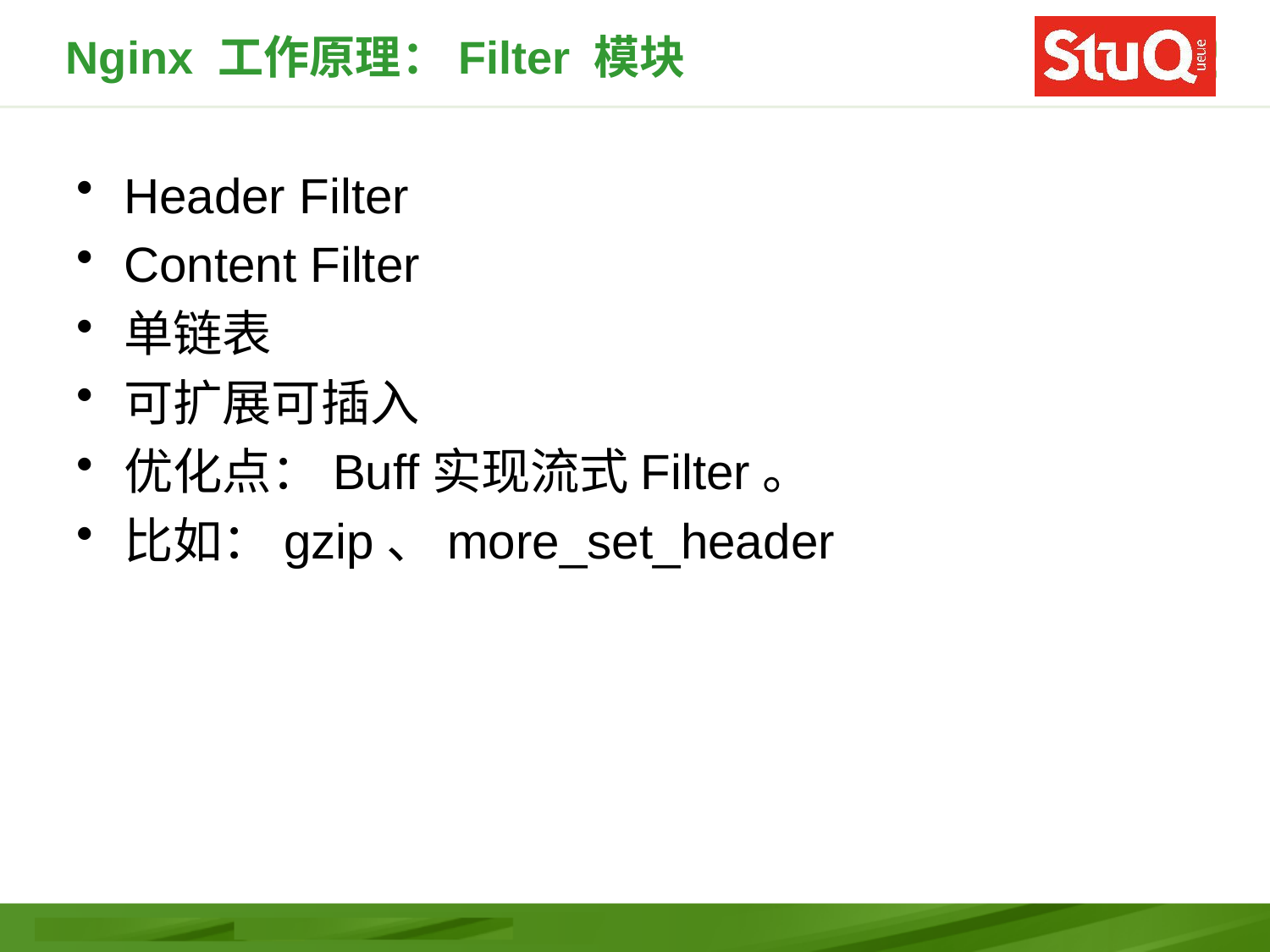

# Nginx 工作原理：Filter 模块
Header Filter
Content Filter
单链表
可扩展可插入
优化点：Buff实现流式Filter。
比如：gzip、more_set_header